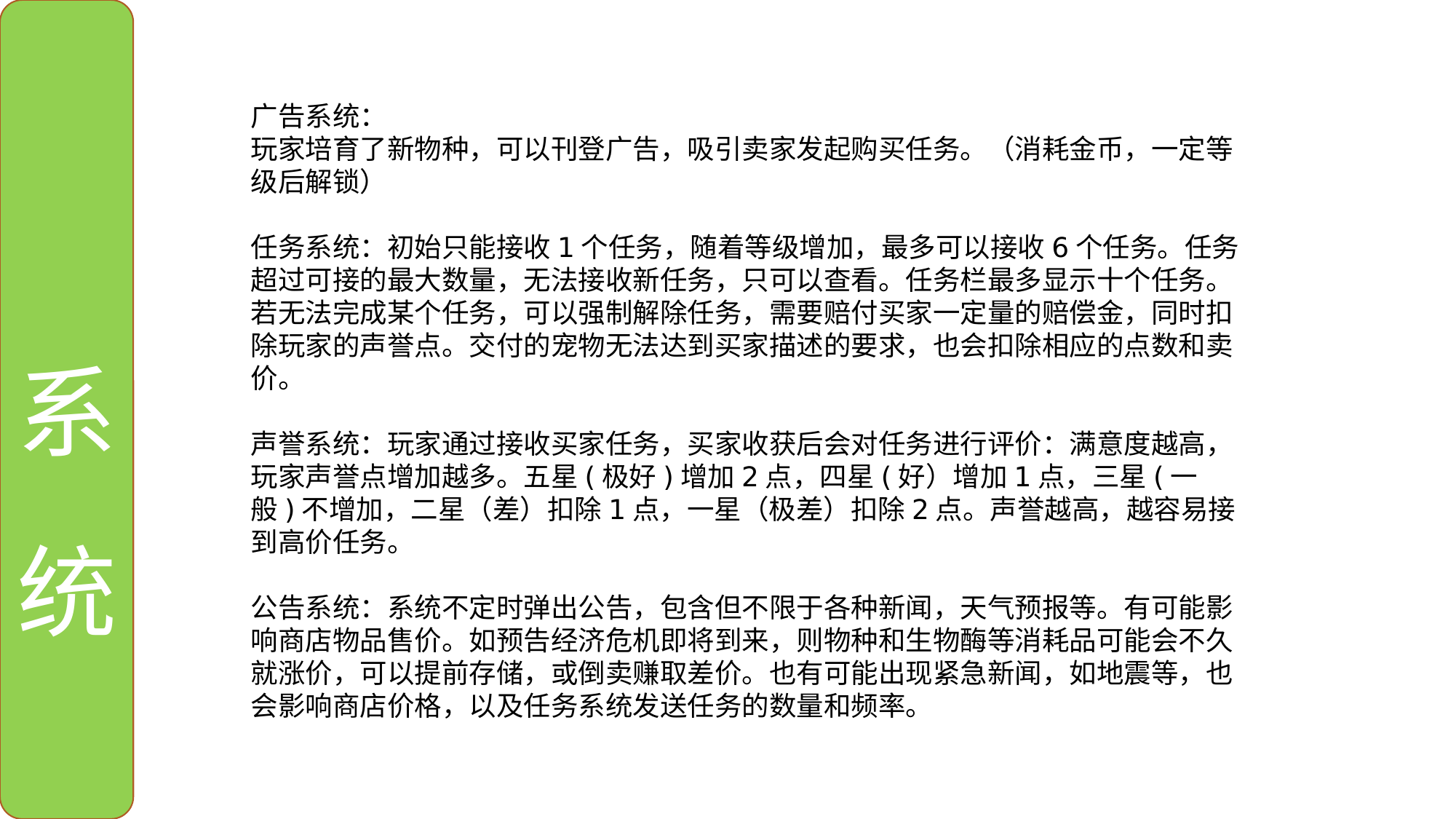

系统
广告系统：
玩家培育了新物种，可以刊登广告，吸引卖家发起购买任务。（消耗金币，一定等级后解锁）

任务系统：初始只能接收1个任务，随着等级增加，最多可以接收6个任务。任务超过可接的最大数量，无法接收新任务，只可以查看。任务栏最多显示十个任务。若无法完成某个任务，可以强制解除任务，需要赔付买家一定量的赔偿金，同时扣除玩家的声誉点。交付的宠物无法达到买家描述的要求，也会扣除相应的点数和卖价。

声誉系统：玩家通过接收买家任务，买家收获后会对任务进行评价：满意度越高，玩家声誉点增加越多。五星(极好)增加2点，四星(好）增加1点，三星(一般)不增加，二星（差）扣除1点，一星（极差）扣除2点。声誉越高，越容易接到高价任务。

公告系统：系统不定时弹出公告，包含但不限于各种新闻，天气预报等。有可能影响商店物品售价。如预告经济危机即将到来，则物种和生物酶等消耗品可能会不久就涨价，可以提前存储，或倒卖赚取差价。也有可能出现紧急新闻，如地震等，也会影响商店价格，以及任务系统发送任务的数量和频率。